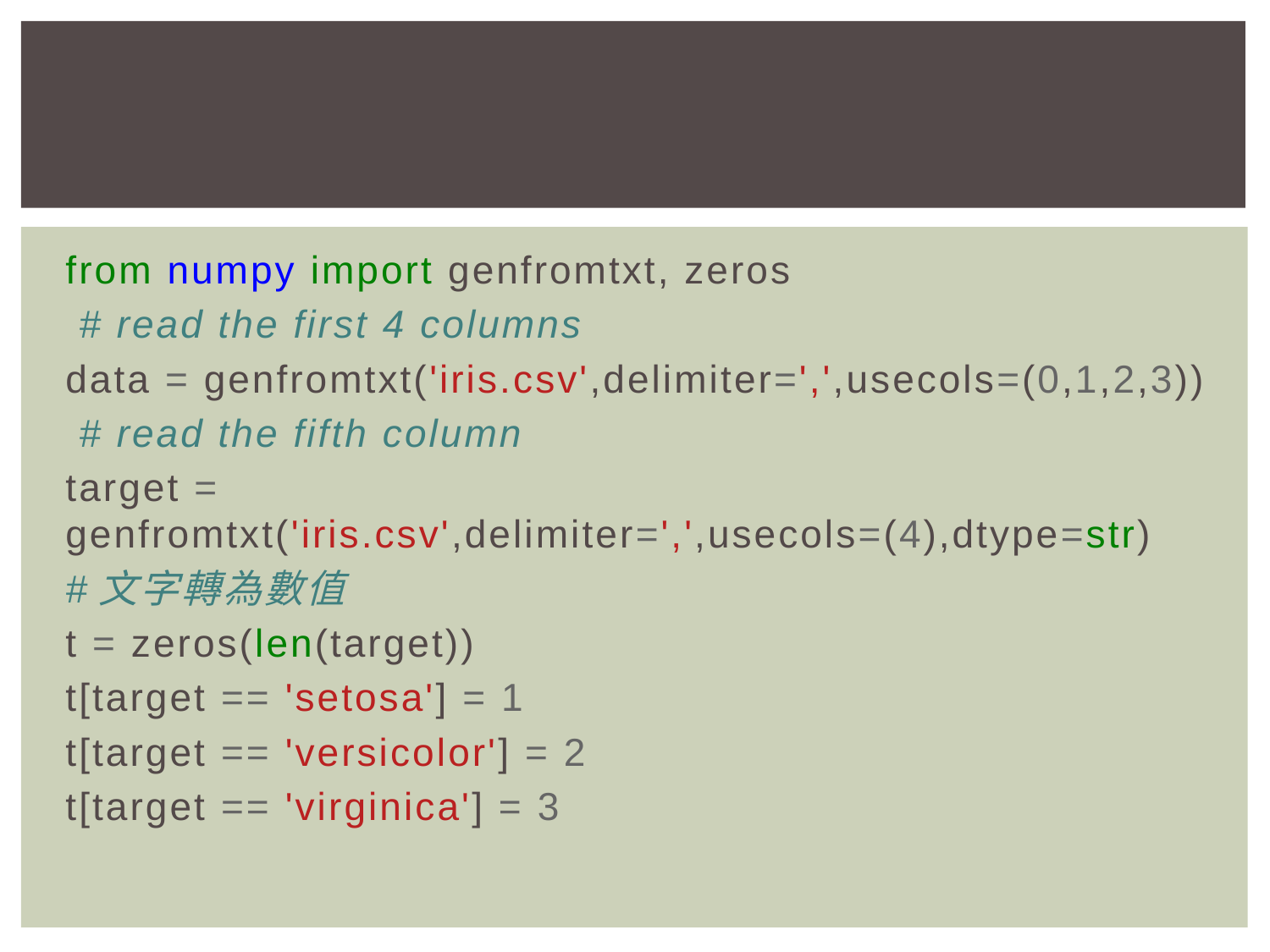

#
from numpy import genfromtxt, zeros
 # read the first 4 columns
data = genfromtxt('iris.csv',delimiter=',',usecols=(0,1,2,3))
 # read the fifth column
target = genfromtxt('iris.csv',delimiter=',',usecols=(4),dtype=str)
#文字轉為數值
t = zeros(len(target))
t[target == 'setosa'] = 1
t[target == 'versicolor'] = 2
t[target == 'virginica'] = 3